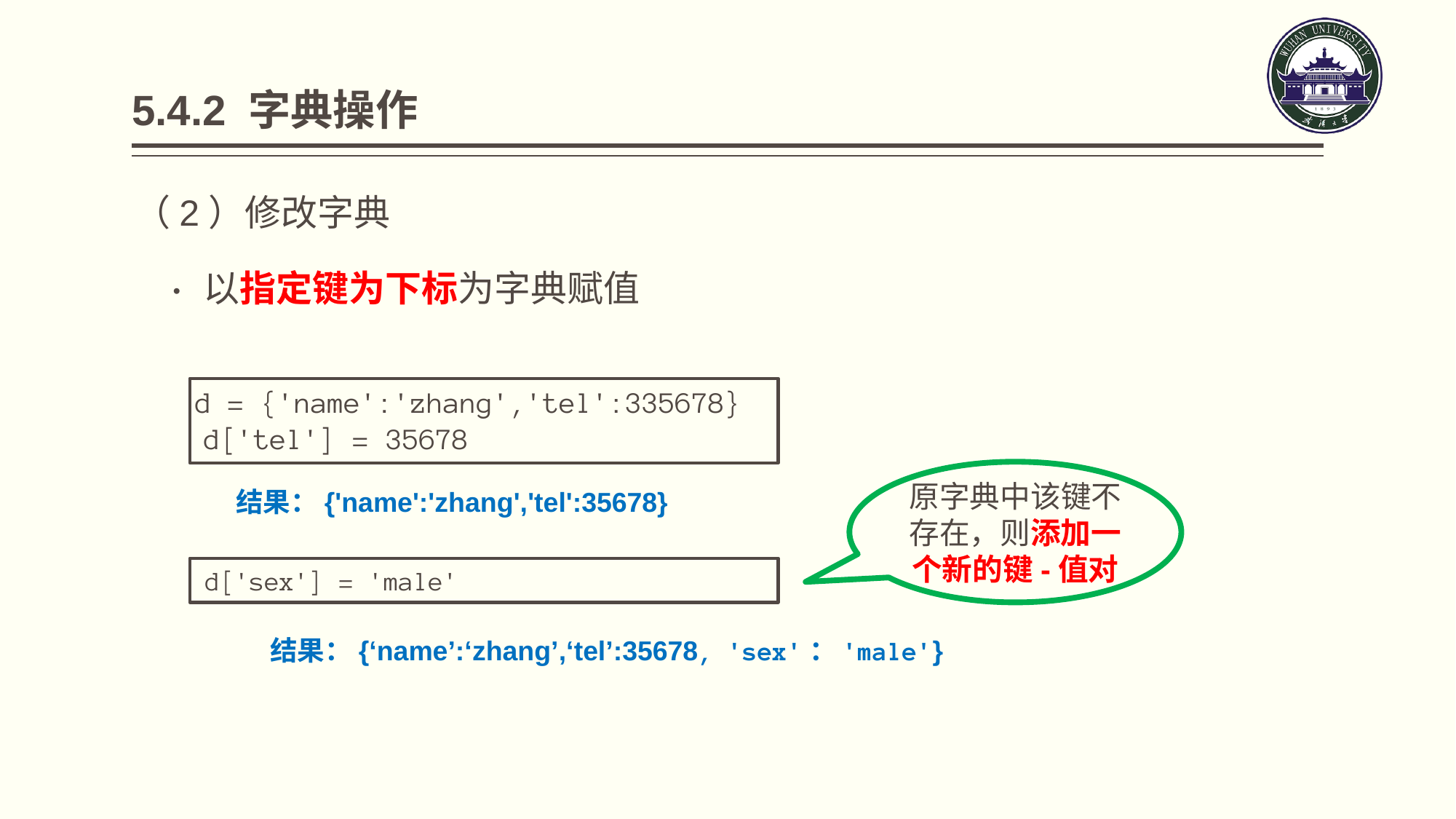

# 5.4.2 字典操作
（2）修改字典
• 以指定键为下标为字典赋值
 d = {'name':'zhang','tel':335678}
 d['tel'] = 35678

原字典中该键不存在，则添加一个新的键-值对
结果：{'name':'zhang','tel':35678}

d['sex'] = 'male'
结果：{‘name’:‘zhang’,‘tel’:35678, 'sex'：'male'}